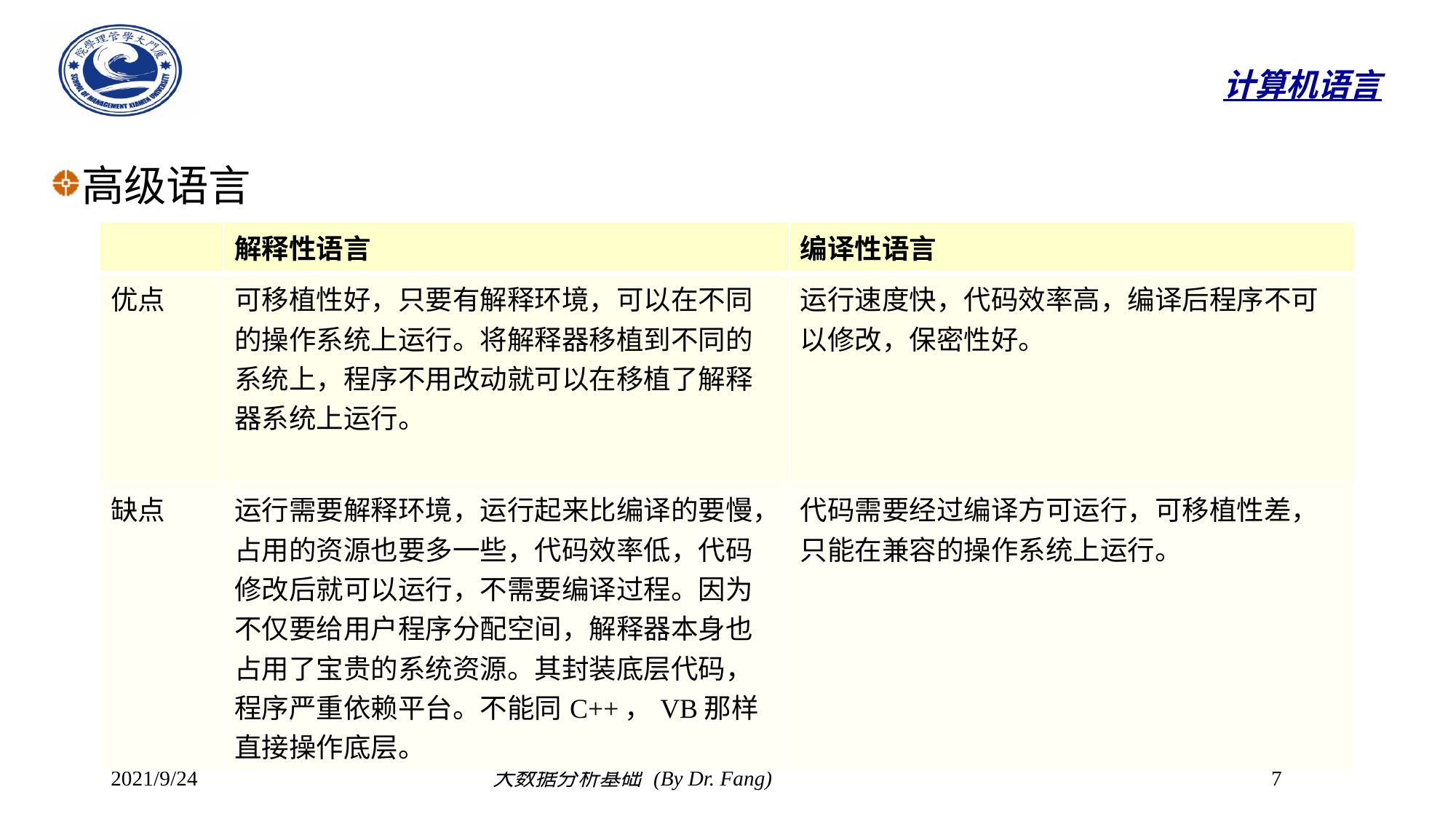

# 计算机语言
高级语言
|  | 解释性语言 | 编译性语言 |
| --- | --- | --- |
| 优点 | 可移植性好，只要有解释环境，可以在不同的操作系统上运行。将解释器移植到不同的系统上，程序不用改动就可以在移植了解释器系统上运行。 | 运行速度快，代码效率高，编译后程序不可以修改，保密性好。 |
| 缺点 | 运行需要解释环境，运行起来比编译的要慢，占用的资源也要多一些，代码效率低，代码修改后就可以运行，不需要编译过程。因为不仅要给用户程序分配空间，解释器本身也占用了宝贵的系统资源。其封装底层代码，程序严重依赖平台。不能同C++，VB那样直接操作底层。 | 代码需要经过编译方可运行，可移植性差，只能在兼容的操作系统上运行。 |
2021/9/24
大数据分析基础 (By Dr. Fang)
7